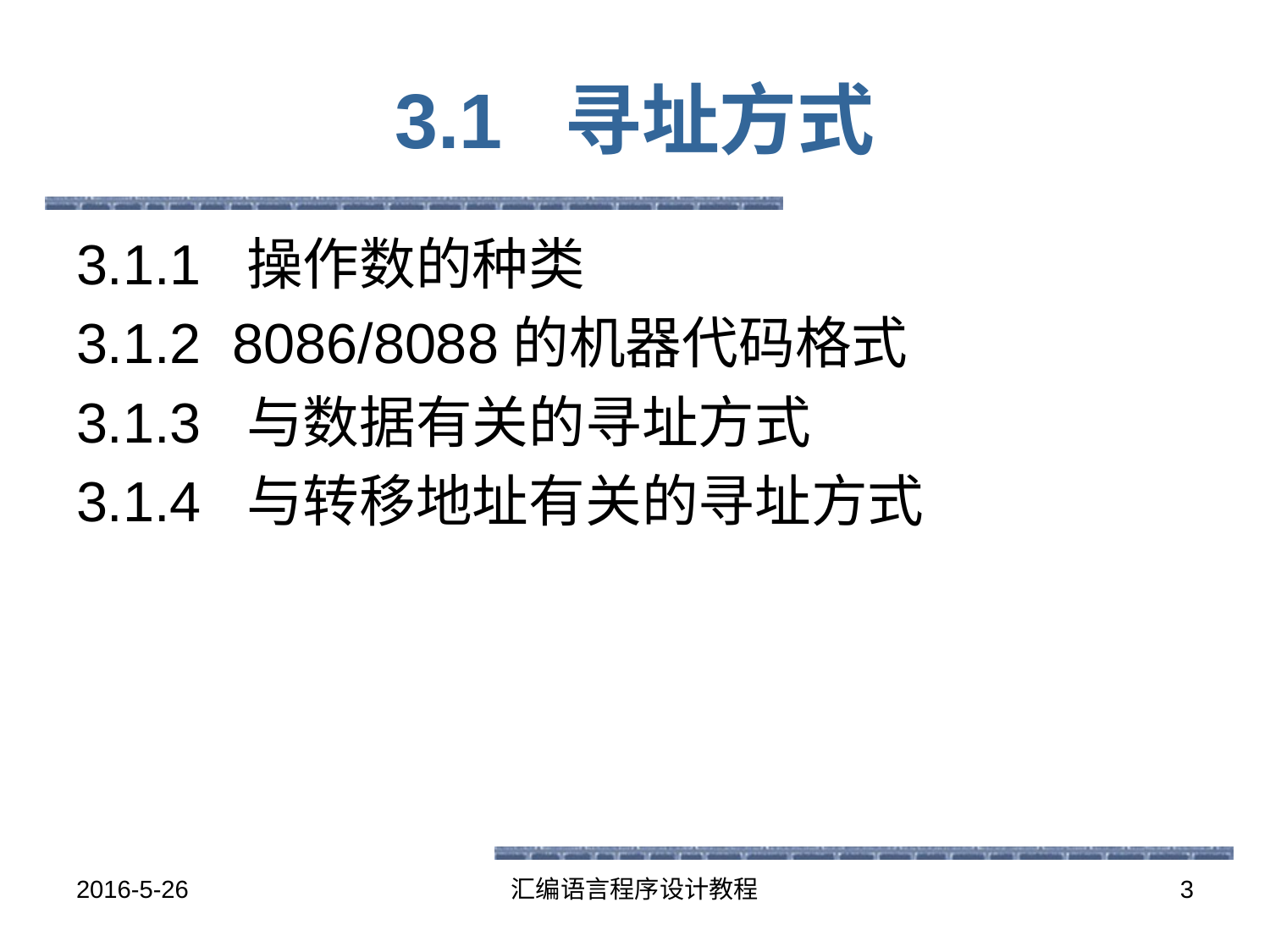

# 3.1  寻址方式
3.1.1  操作数的种类
3.1.2  8086/8088的机器代码格式
3.1.3  与数据有关的寻址方式
3.1.4  与转移地址有关的寻址方式
2016-5-26
汇编语言程序设计教程
3